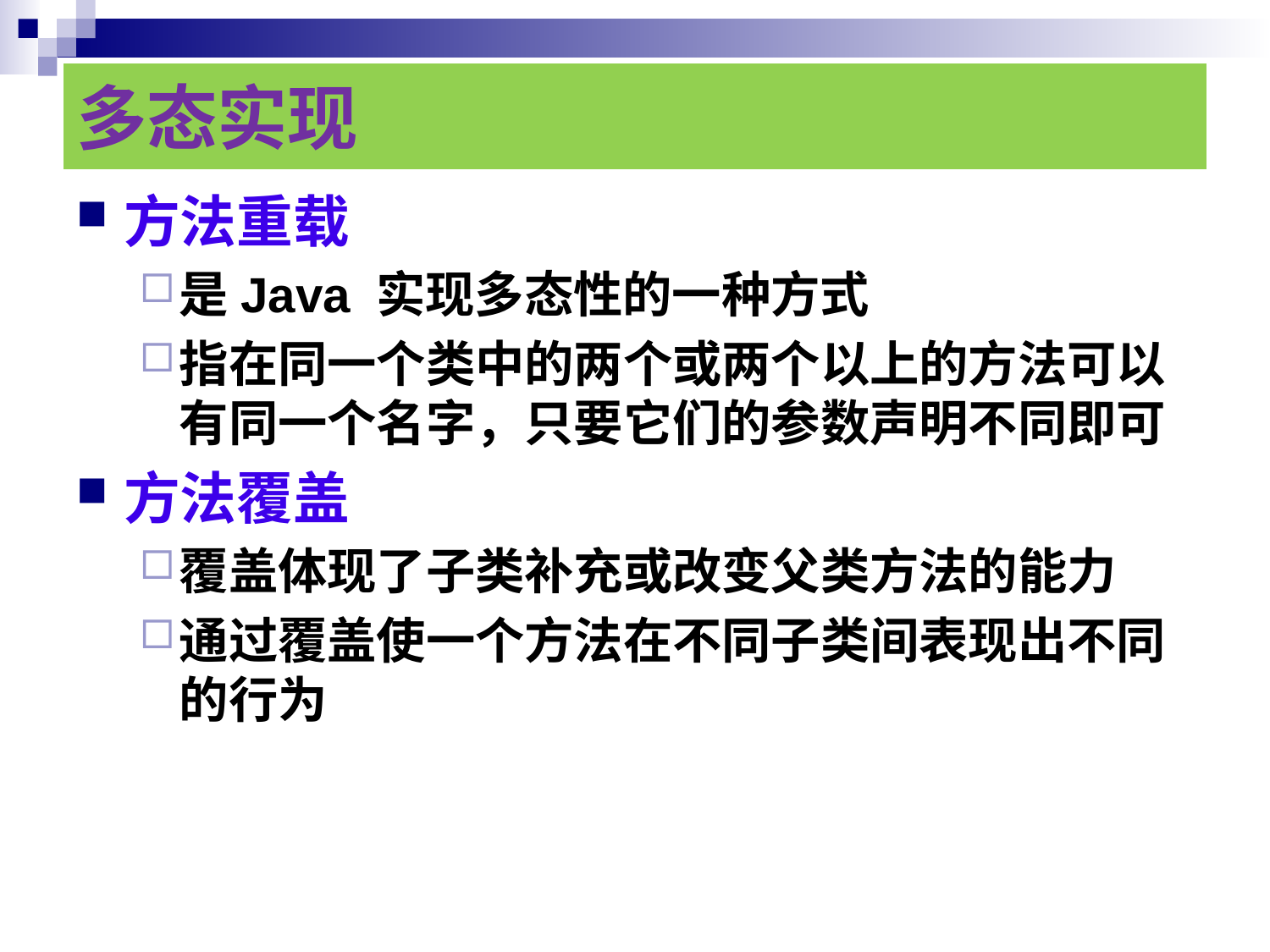

# 多态实现
方法重载
是Java 实现多态性的一种方式
指在同一个类中的两个或两个以上的方法可以有同一个名字，只要它们的参数声明不同即可
方法覆盖
覆盖体现了子类补充或改变父类方法的能力
通过覆盖使一个方法在不同子类间表现出不同的行为